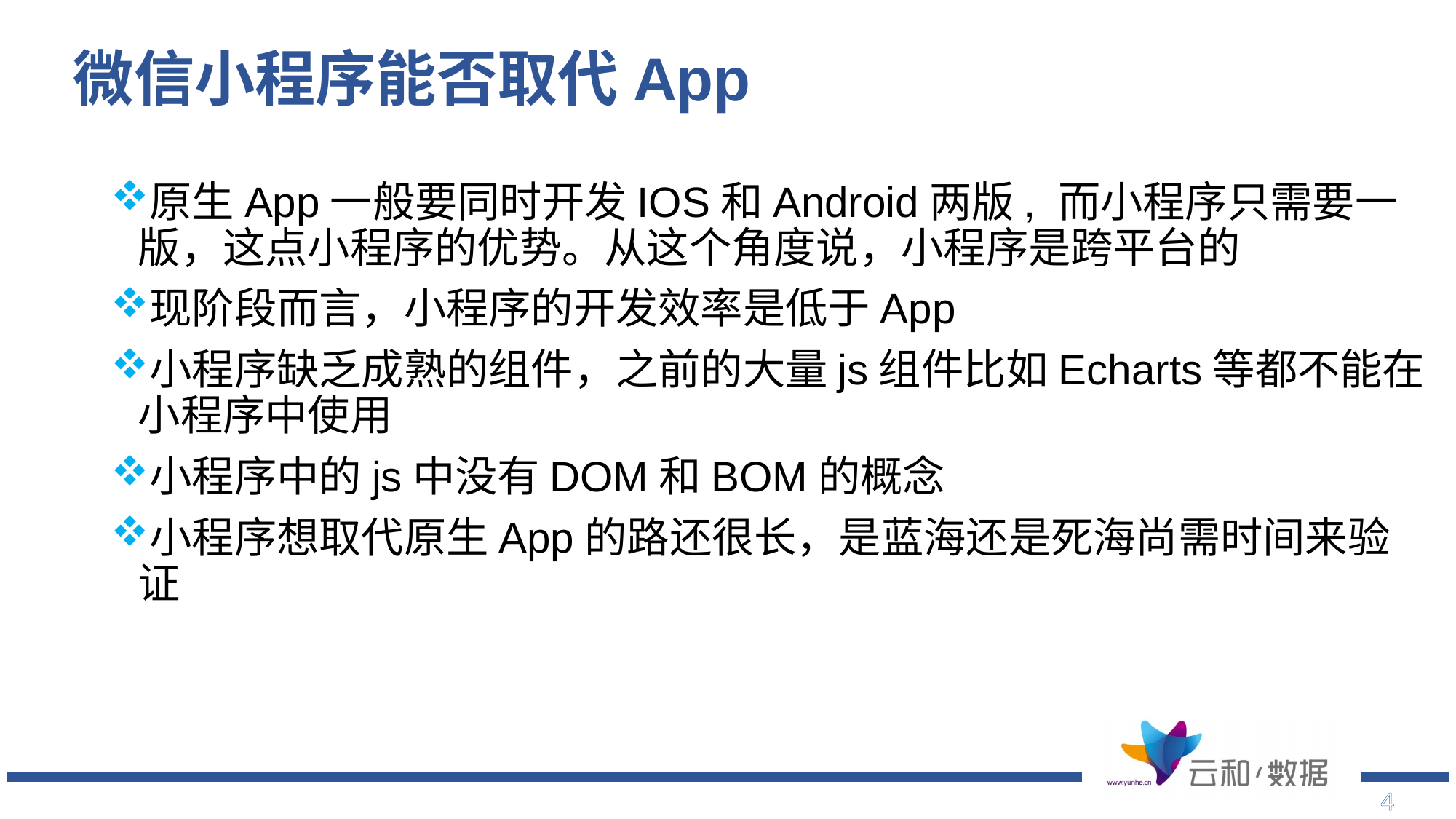

# 微信小程序能否取代App
原生App一般要同时开发IOS和Android两版, 而小程序只需要一版，这点小程序的优势。从这个角度说，小程序是跨平台的
现阶段而言，小程序的开发效率是低于App
小程序缺乏成熟的组件，之前的大量js组件比如Echarts等都不能在小程序中使用
小程序中的js中没有DOM和BOM的概念
小程序想取代原生App的路还很长，是蓝海还是死海尚需时间来验证